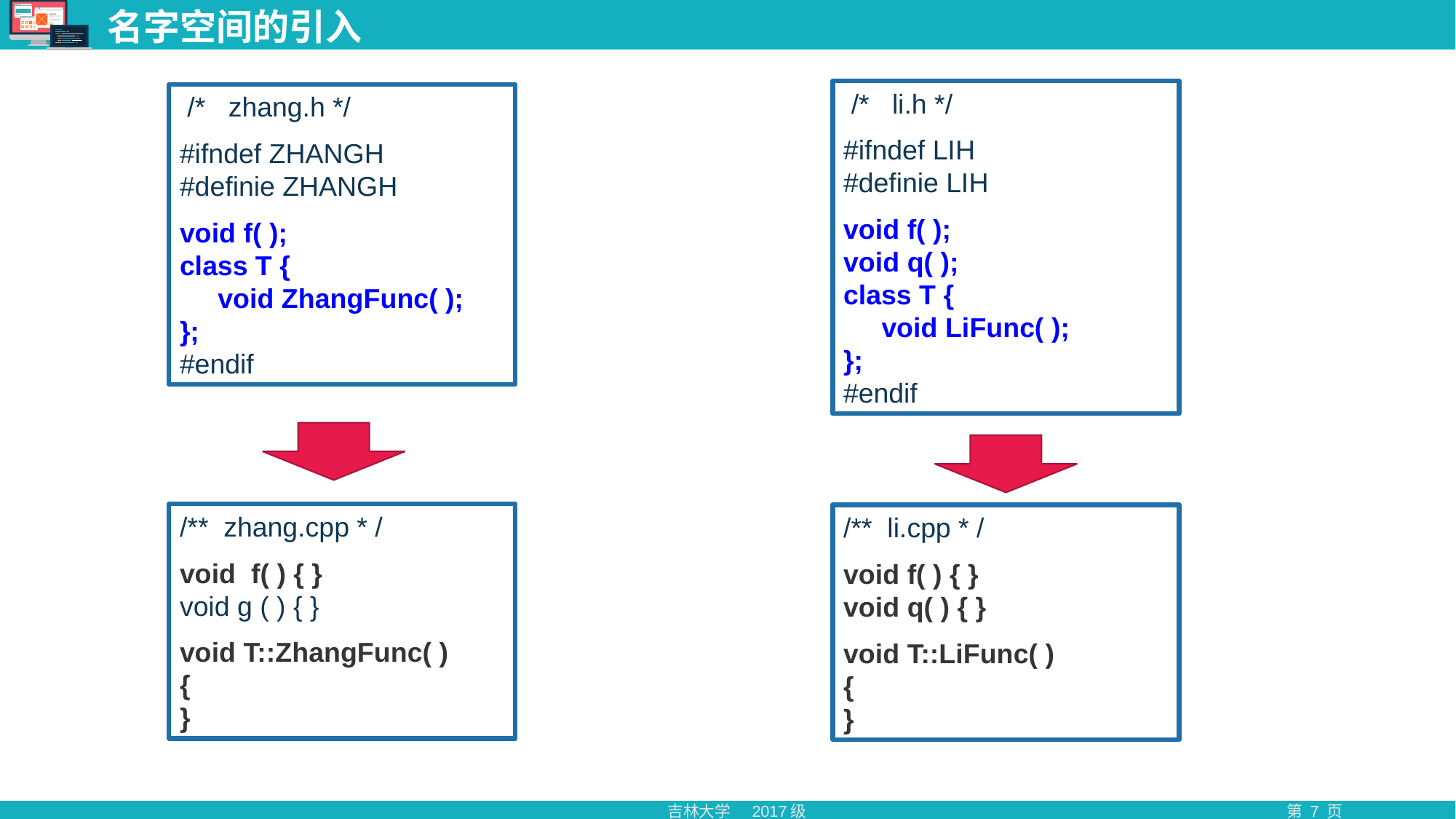

# 名字空间的引入
 /*   li.h */
#ifndef LIH
#definie LIH
void f( );
void q( );
class T {
     void LiFunc( );
};
#endif
 /*   zhang.h */
#ifndef ZHANGH
#definie ZHANGH
void f( );
class T {
     void ZhangFunc( );
};
#endif

/**  zhang.cpp * /
void  f( ) { }
void g ( ) { }
void T::ZhangFunc( )
{
}
/**  li.cpp * /
void f( ) { }
void q( ) { }
void T::LiFunc( )
{
}